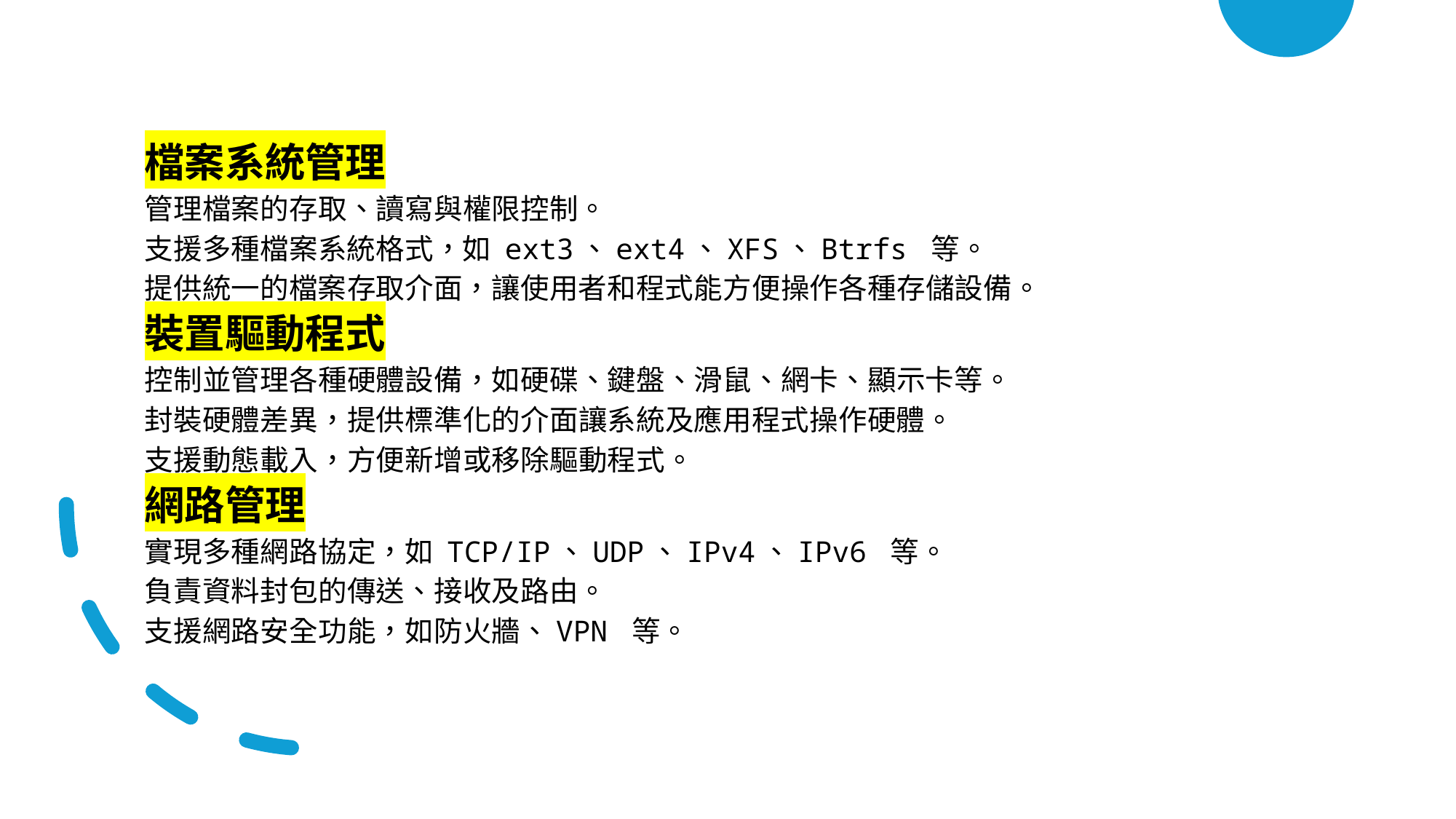

檔案系統管理
管理檔案的存取、讀寫與權限控制。
支援多種檔案系統格式，如 ext3、ext4、XFS、Btrfs 等。
提供統一的檔案存取介面，讓使用者和程式能方便操作各種存儲設備。
裝置驅動程式
控制並管理各種硬體設備，如硬碟、鍵盤、滑鼠、網卡、顯示卡等。
封裝硬體差異，提供標準化的介面讓系統及應用程式操作硬體。
支援動態載入，方便新增或移除驅動程式。
網路管理
實現多種網路協定，如 TCP/IP、UDP、IPv4、IPv6 等。
負責資料封包的傳送、接收及路由。
支援網路安全功能，如防火牆、VPN 等。